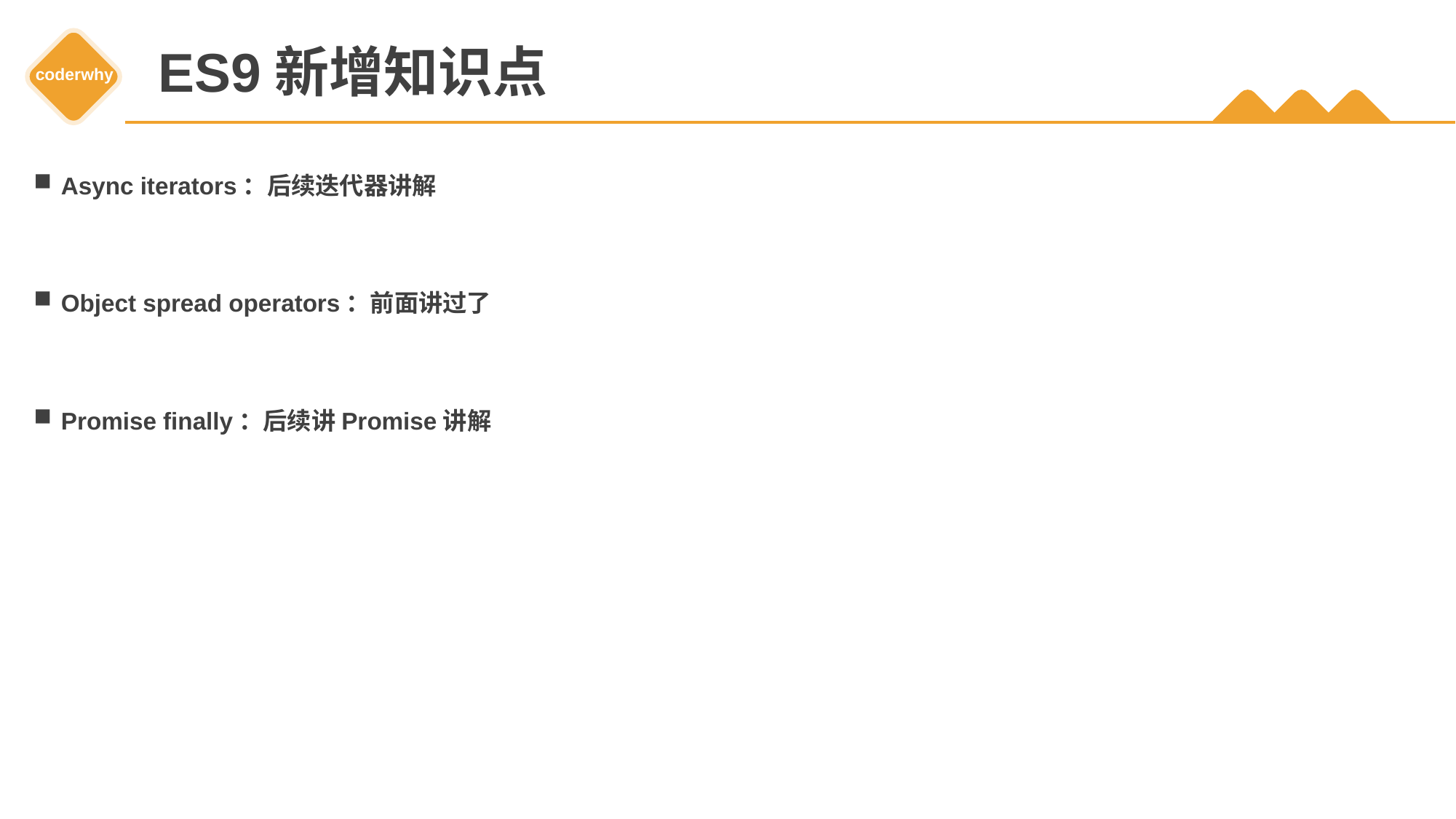

# ES9新增知识点
Async iterators：后续迭代器讲解

Object spread operators：前面讲过了

Promise finally：后续讲Promise讲解